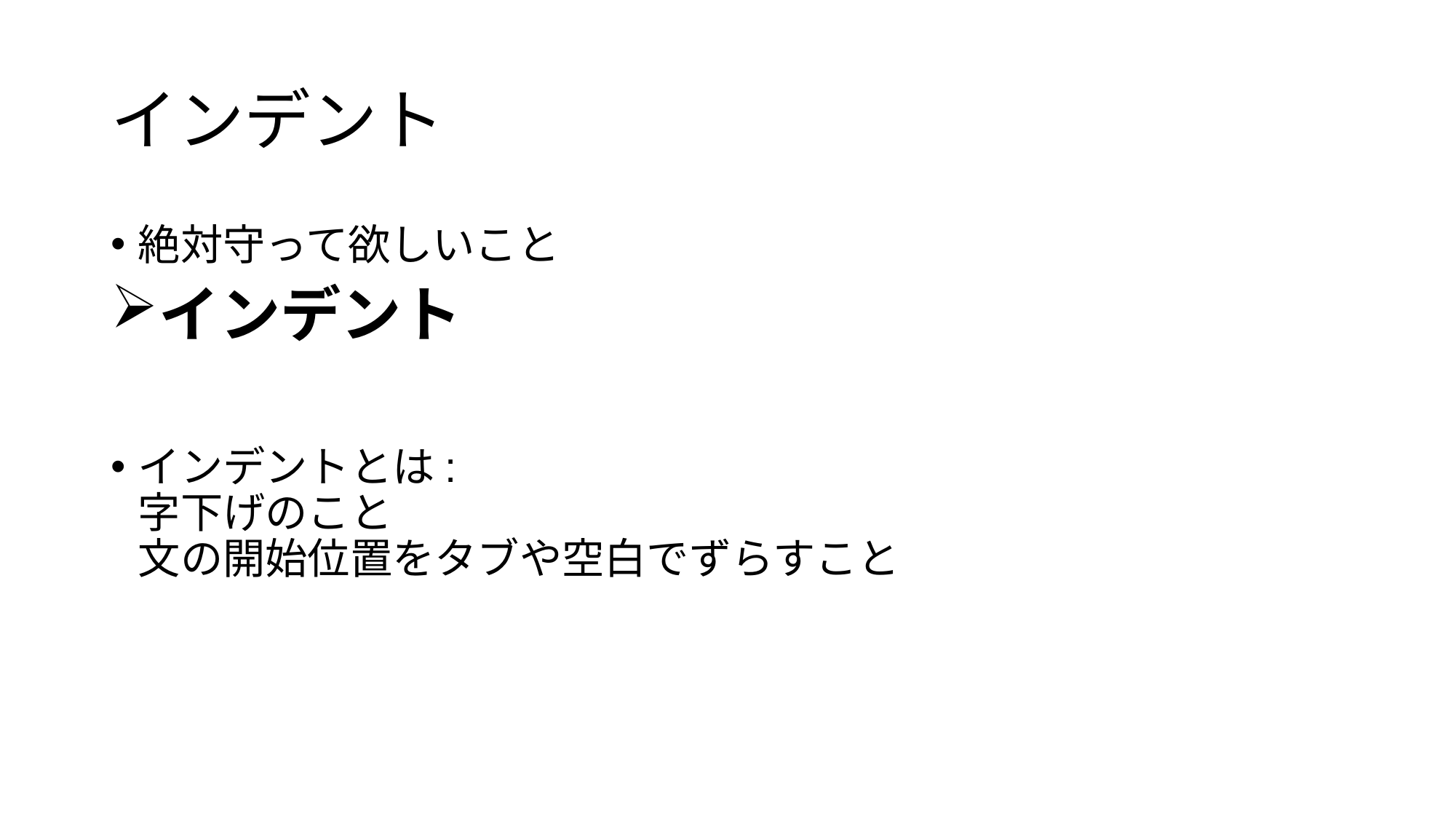

# インデント
絶対守って欲しいこと
インデント

インデントとは:
字下げのこと
文の開始位置をタブや空白でずらすこと